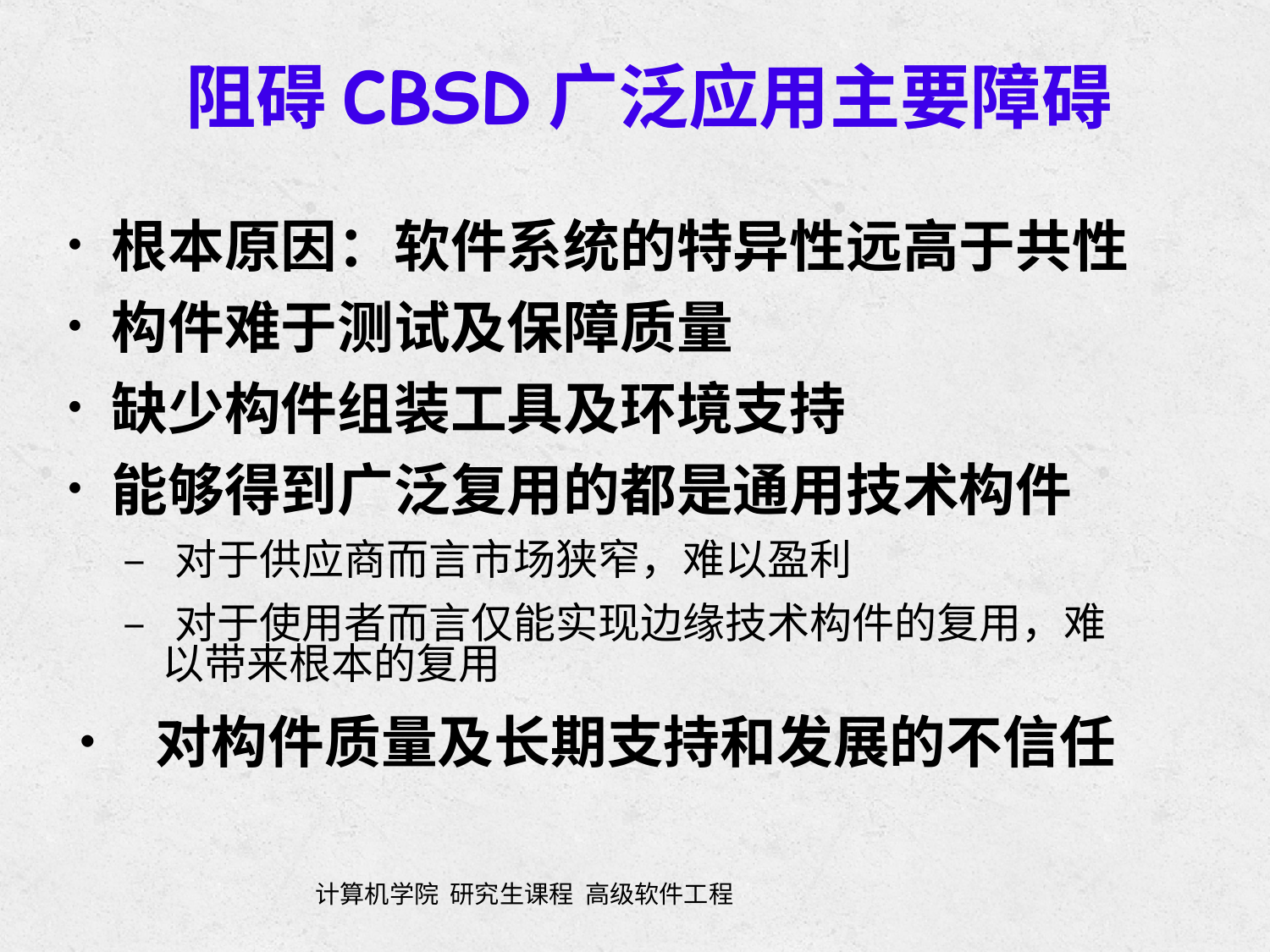

阻碍CBSD广泛应用主要障碍

根本原因：软件系统的特异性远高于共性
构件难于测试及保障质量
缺少构件组装工具及环境支持
能够得到广泛复用的都是通用技术构件
•
•
•
•
	–  对于供应商而言市场狭窄，难以盈利
	–  对于使用者而言仅能实现边缘技术构件的复用，难
		以带来根本的复用
•  对构件质量及长期支持和发展的不信任

			计算机学院  研究生课程  高级软件工程